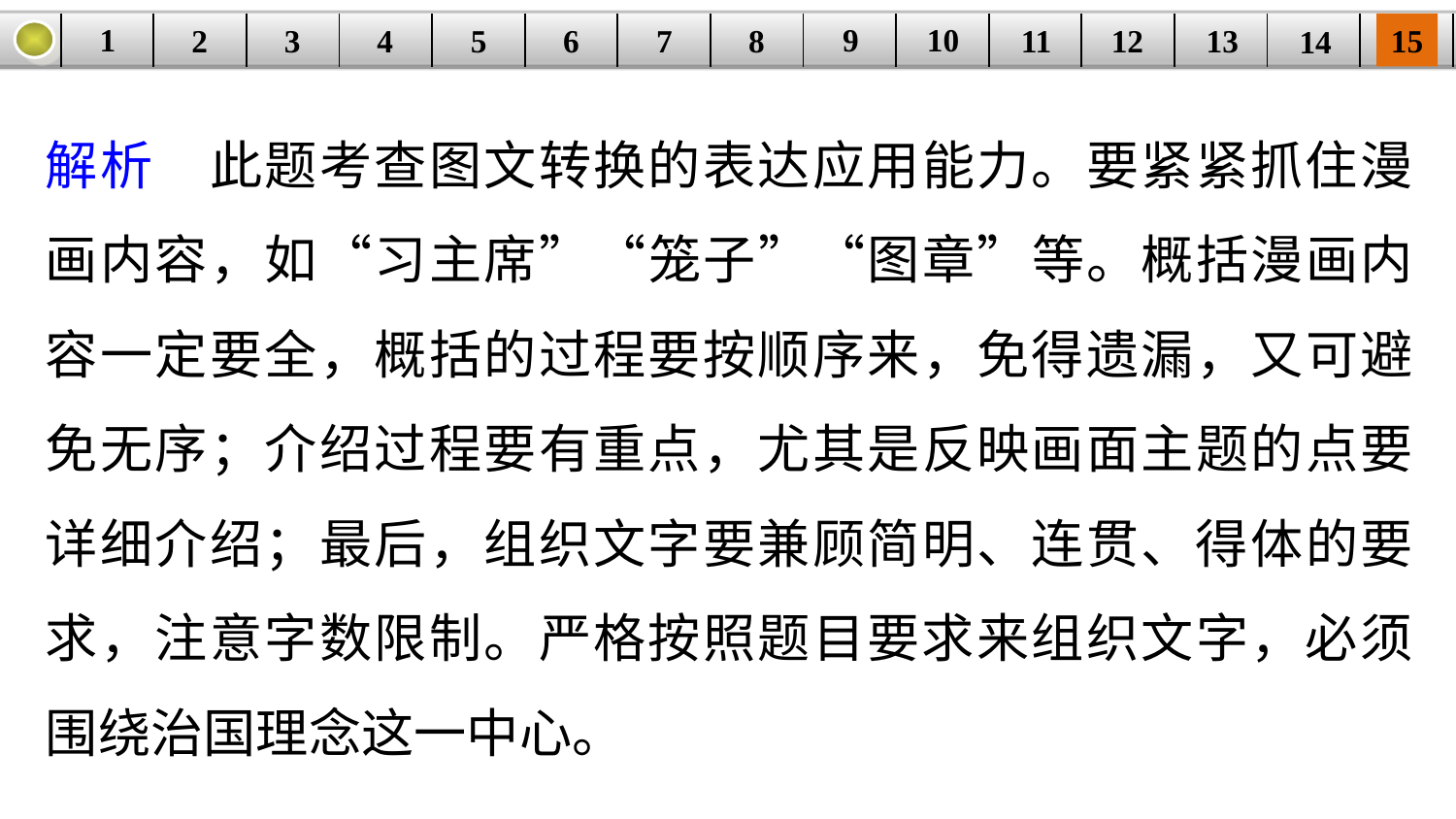

9
10
1
3
4
5
6
8
11
2
12
15
|  |  |  |  |  |  |  |  |  |  |  |  |  |  |  |
| --- | --- | --- | --- | --- | --- | --- | --- | --- | --- | --- | --- | --- | --- | --- |
7
13
14

解析　此题考查图文转换的表达应用能力。要紧紧抓住漫画内容，如“习主席”“笼子”“图章”等。概括漫画内容一定要全，概括的过程要按顺序来，免得遗漏，又可避免无序；介绍过程要有重点，尤其是反映画面主题的点要详细介绍；最后，组织文字要兼顾简明、连贯、得体的要求，注意字数限制。严格按照题目要求来组织文字，必须围绕治国理念这一中心。